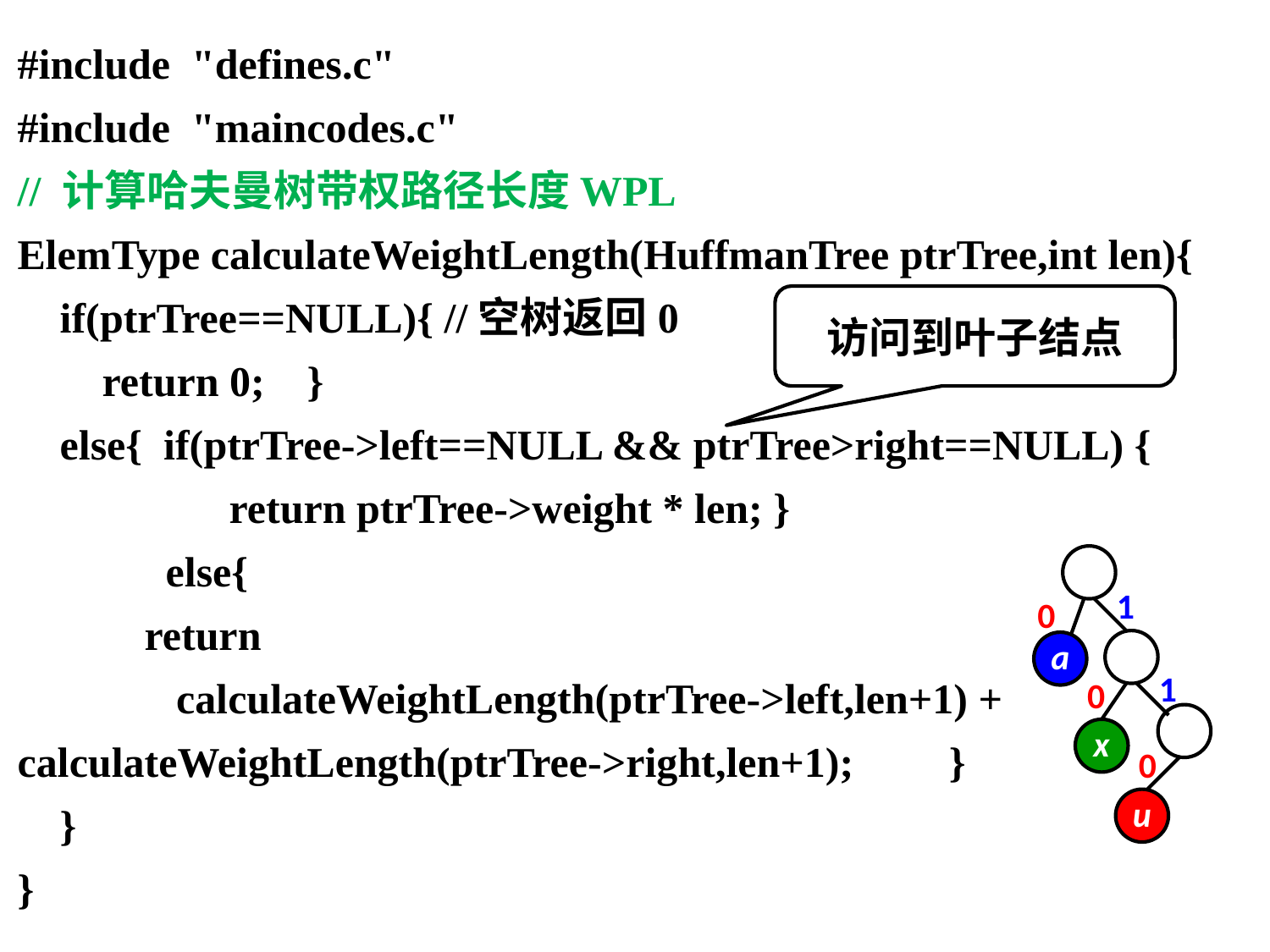

#include  "defines.c"
#include  "maincodes.c"
// 计算哈夫曼树带权路径长度WPL
ElemType calculateWeightLength(HuffmanTree ptrTree,int len){
    if(ptrTree==NULL){ //空树返回0
        return 0;    }
    else{  if(ptrTree->left==NULL && ptrTree>right==NULL) {
                    return ptrTree->weight * len; }
              else{
            return
               calculateWeightLength(ptrTree->left,len+1) + calculateWeightLength(ptrTree->right,len+1);         }
    }
}
访问到叶子结点

1
0

1
0

0

a
x
u